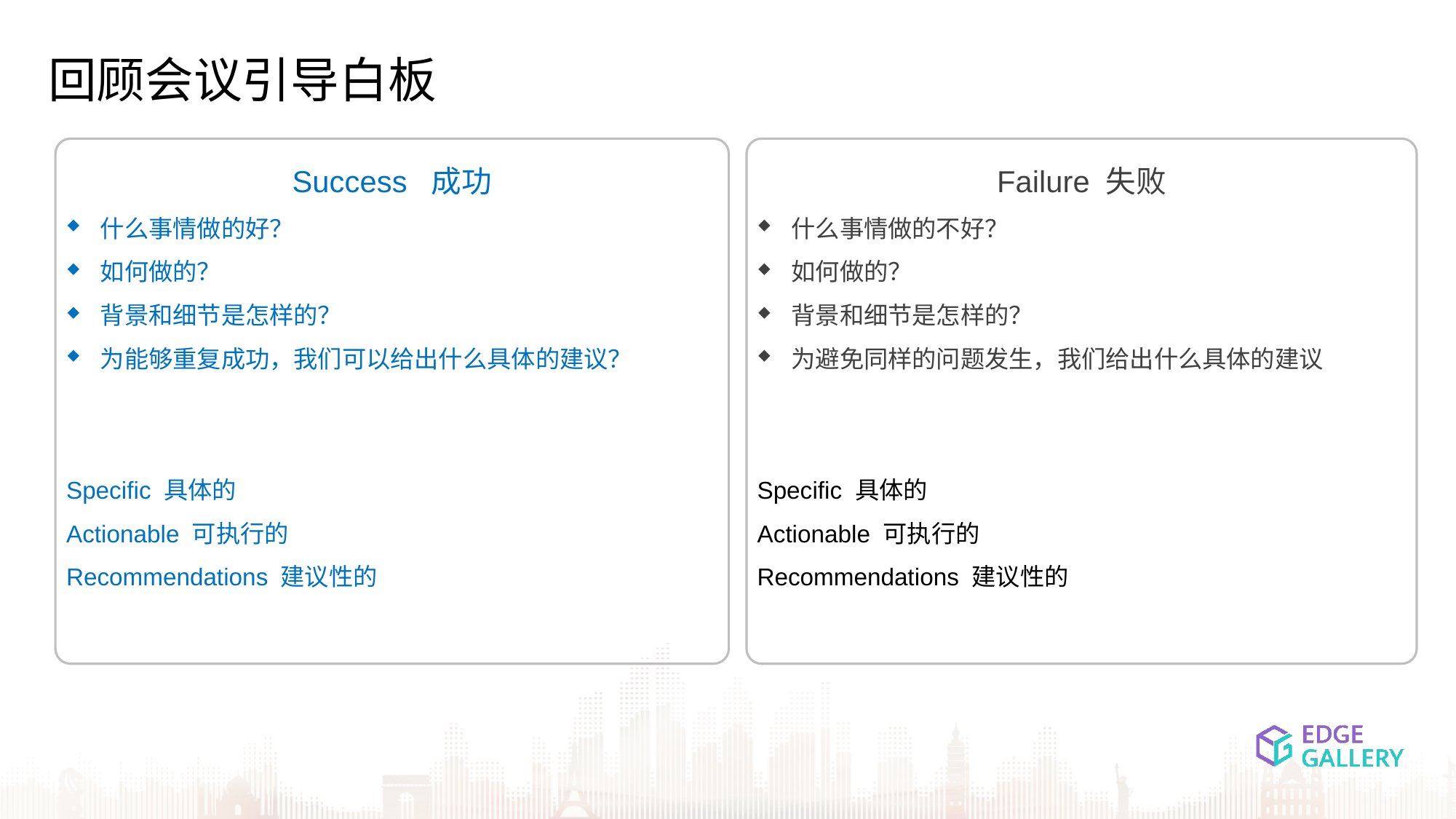

# 回顾会议引导白板

Success  成功
什么事情做的好？
如何做的？
背景和细节是怎样的？
为能够重复成功，我们可以给出什么具体的建议？

Specific 具体的
Actionable 可执行的
Recommendations 建议性的

Failure 失败
什么事情做的不好？
如何做的？
背景和细节是怎样的？
为避免同样的问题发生，我们给出什么具体的建议

Specific 具体的
Actionable 可执行的
Recommendations 建议性的